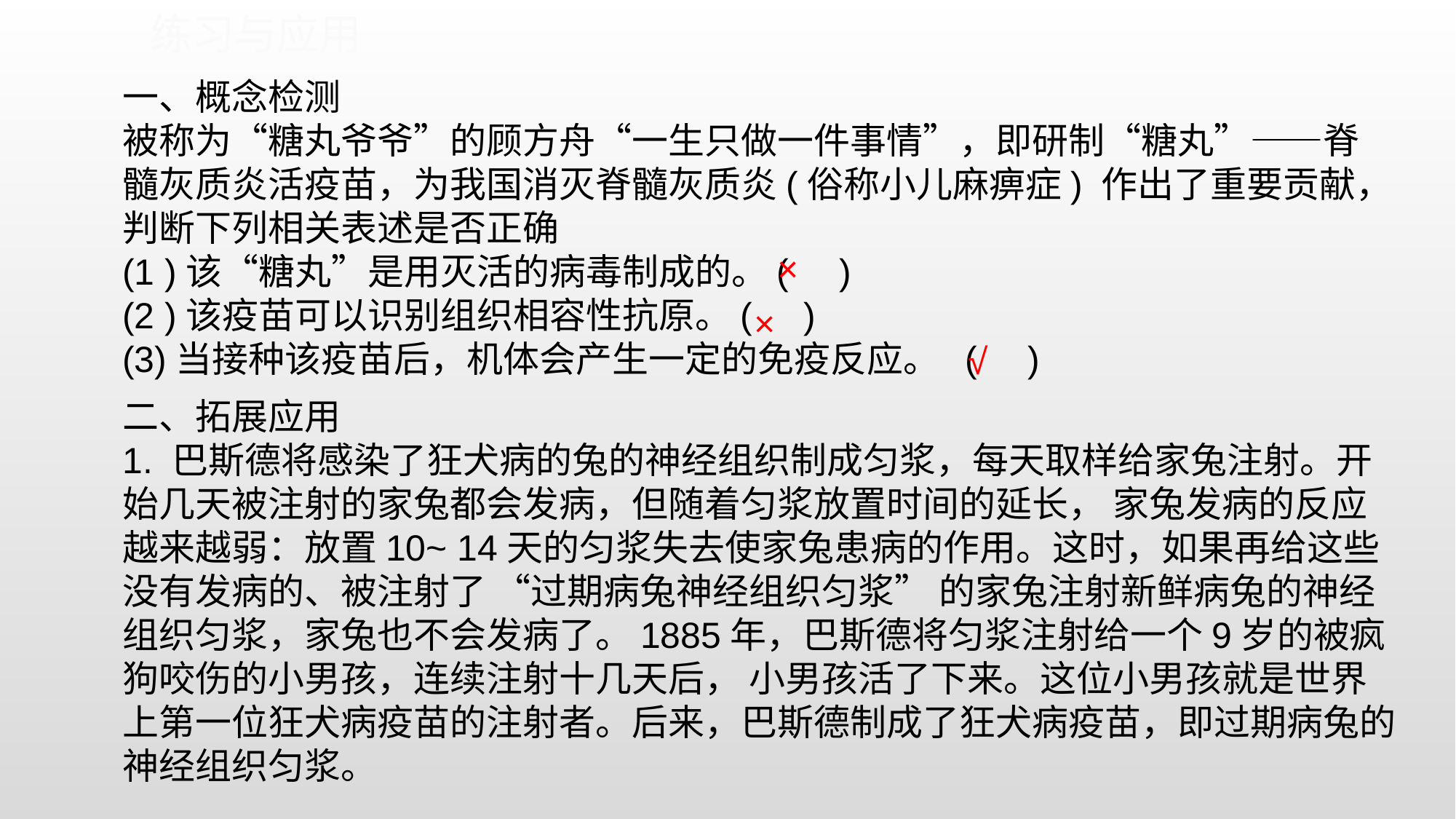

练习与应用
一、概念检测
被称为“糖丸爷爷”的顾方舟“一生只做一件事情”，即研制“糖丸”——脊髓灰质炎活疫苗，为我国消灭脊髓灰质炎(俗称小儿麻痹症) 作出了重要贡献，判断下列相关表述是否正确
(1 )该“糖丸”是用灭活的病毒制成的。(     )
(2 )该疫苗可以识别组织相容性抗原。(     )
(3)当接种该疫苗后，机体会产生一定的免疫反应。  (     )
×
×
√
二、拓展应用
1. 巴斯德将感染了狂犬病的兔的神经组织制成匀浆，每天取样给家兔注射。开始几天被注射的家兔都会发病，但随着匀浆放置时间的延长， 家兔发病的反应越来越弱：放置10~ 14天的匀浆失去使家兔患病的作用。这时，如果再给这些没有发病的、被注射了 “过期病兔神经组织匀浆” 的家兔注射新鲜病兔的神经组织匀浆，家兔也不会发病了。1885年，巴斯德将匀浆注射给一个9岁的被疯狗咬伤的小男孩，连续注射十几天后， 小男孩活了下来。这位小男孩就是世界上第一位狂犬病疫苗的注射者。后来，巴斯德制成了狂犬病疫苗，即过期病兔的神经组织匀浆。